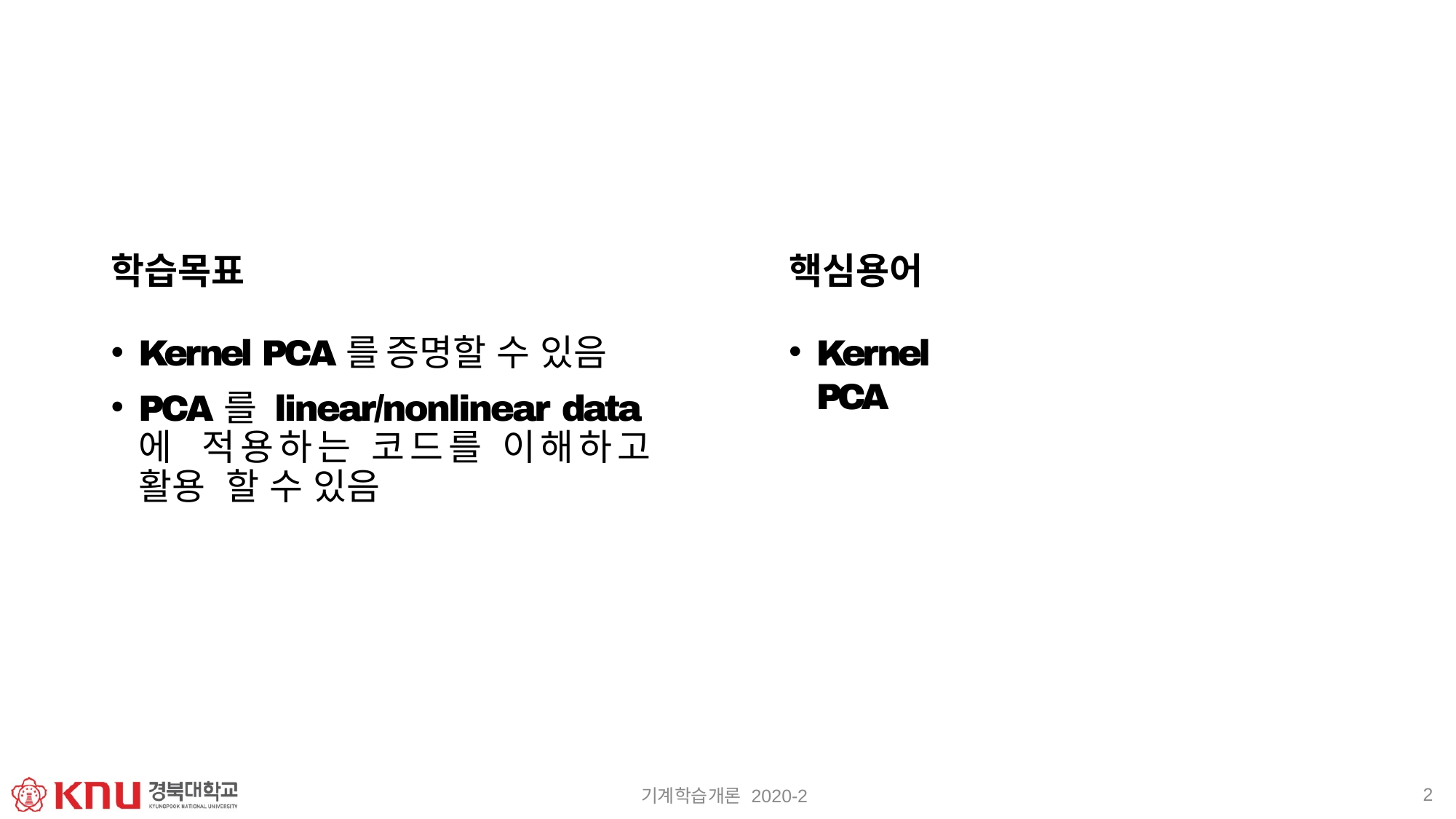

학습목표
Kernel PCA를 증명할 수 있음
PCA를 linear/nonlinear data에  적용하는 코드를 이해하고 활용  할 수 있음
핵심용어
Kernel PCA
2
기계학습개론 2020-2